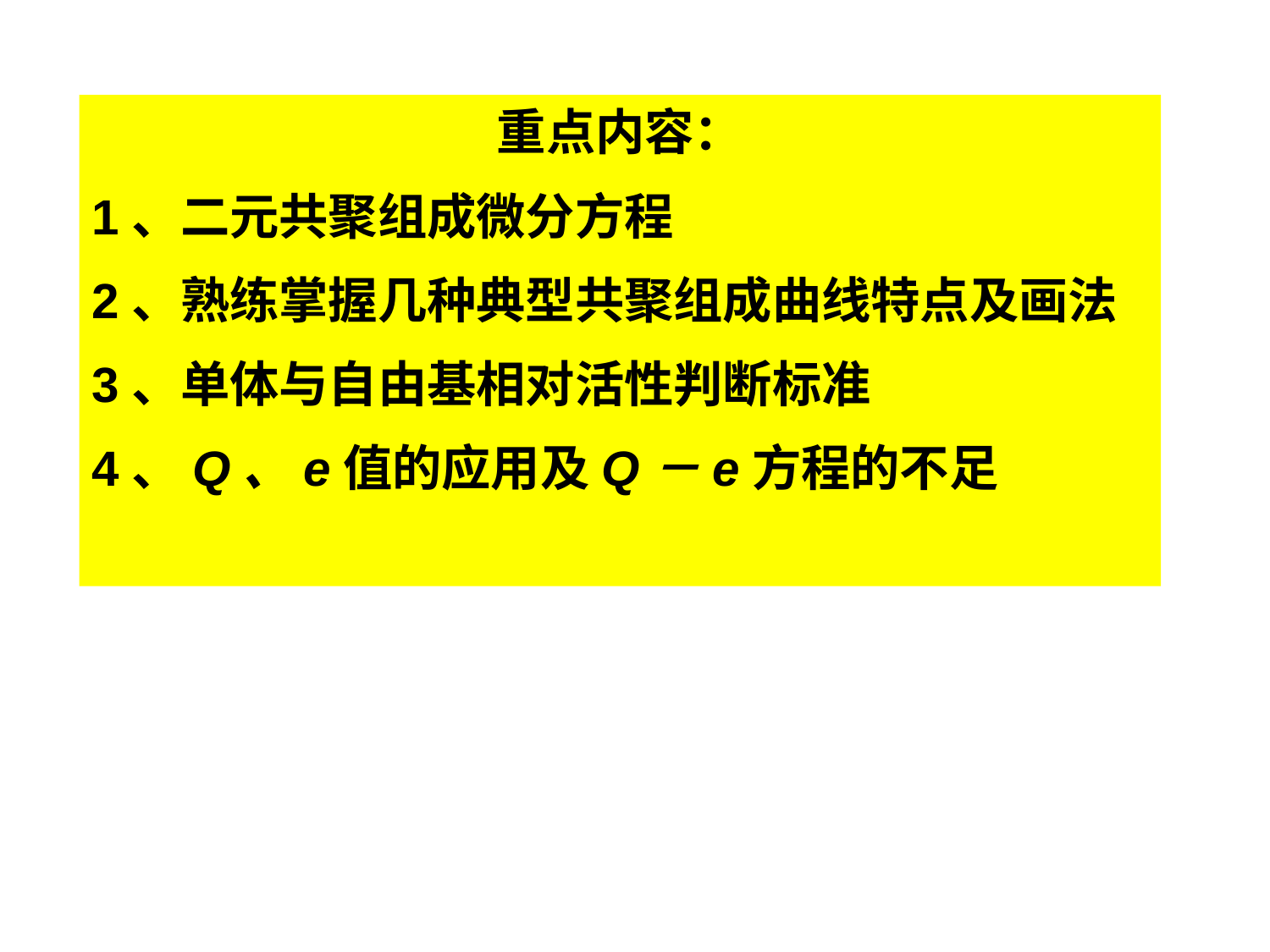

重点内容：
1、二元共聚组成微分方程
2、熟练掌握几种典型共聚组成曲线特点及画法
3、单体与自由基相对活性判断标准
4、Q、e值的应用及Q－e方程的不足